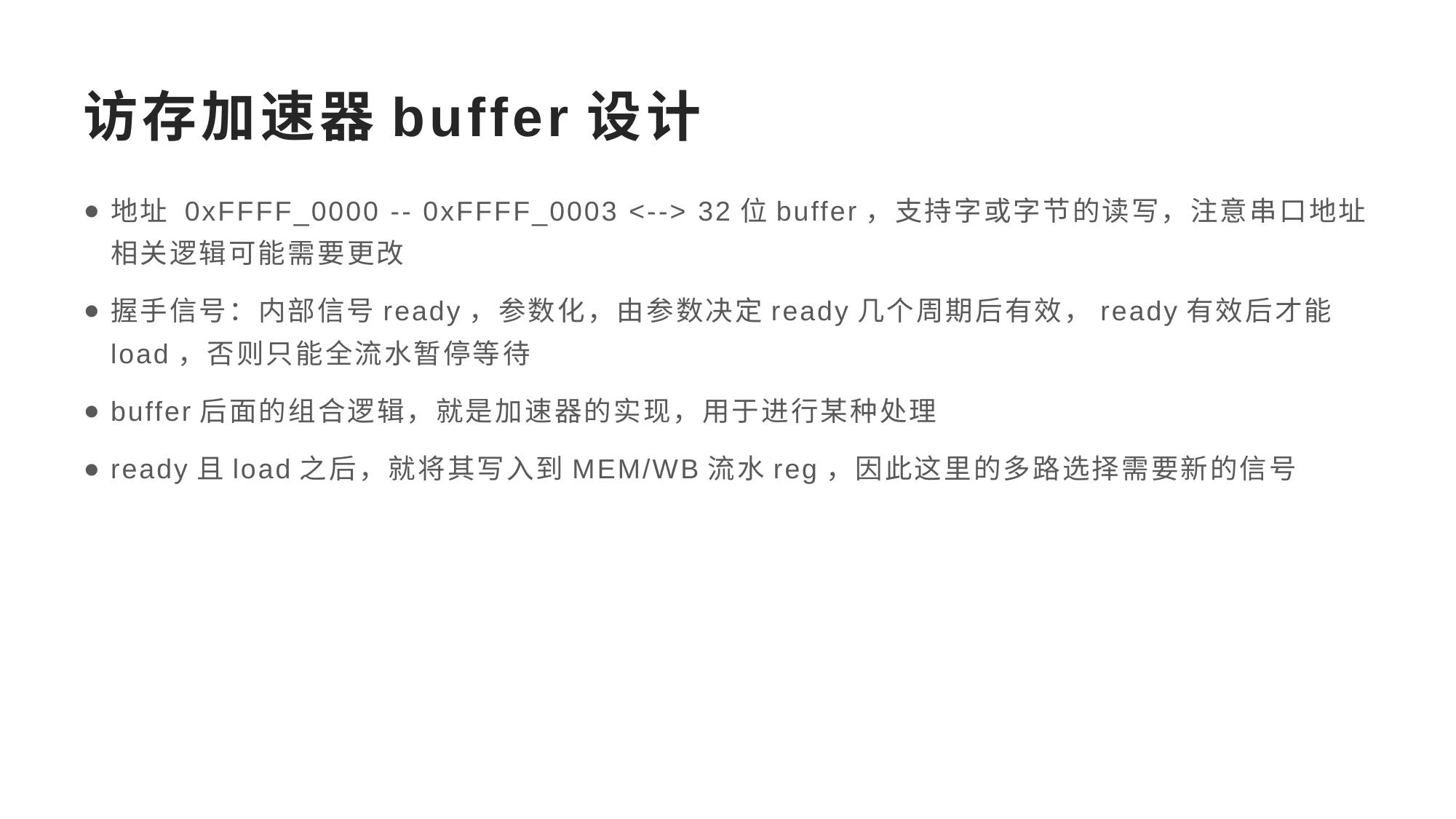

# 访存加速器buffer设计
地址 0xFFFF_0000 -- 0xFFFF_0003 <--> 32位buffer，支持字或字节的读写，注意串口地址相关逻辑可能需要更改
握手信号：内部信号ready，参数化，由参数决定ready几个周期后有效，ready有效后才能load，否则只能全流水暂停等待
buffer后面的组合逻辑，就是加速器的实现，用于进行某种处理
ready且load之后，就将其写入到MEM/WB流水reg，因此这里的多路选择需要新的信号